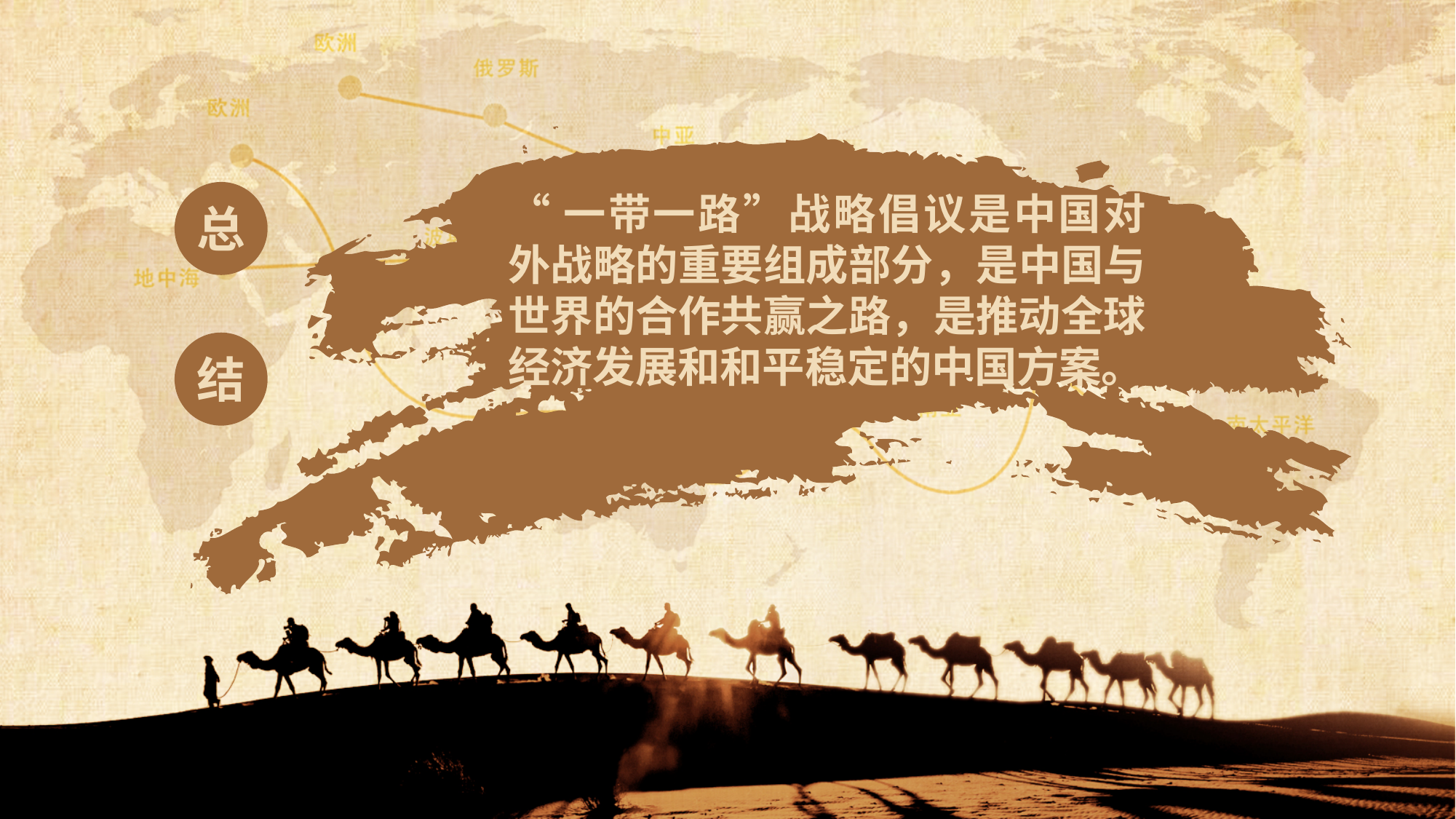

总
“一带一路”战略倡议是中国对外战略的重要组成部分，是中国与世界的合作共赢之路，是推动全球经济发展和和平稳定的中国方案。

结